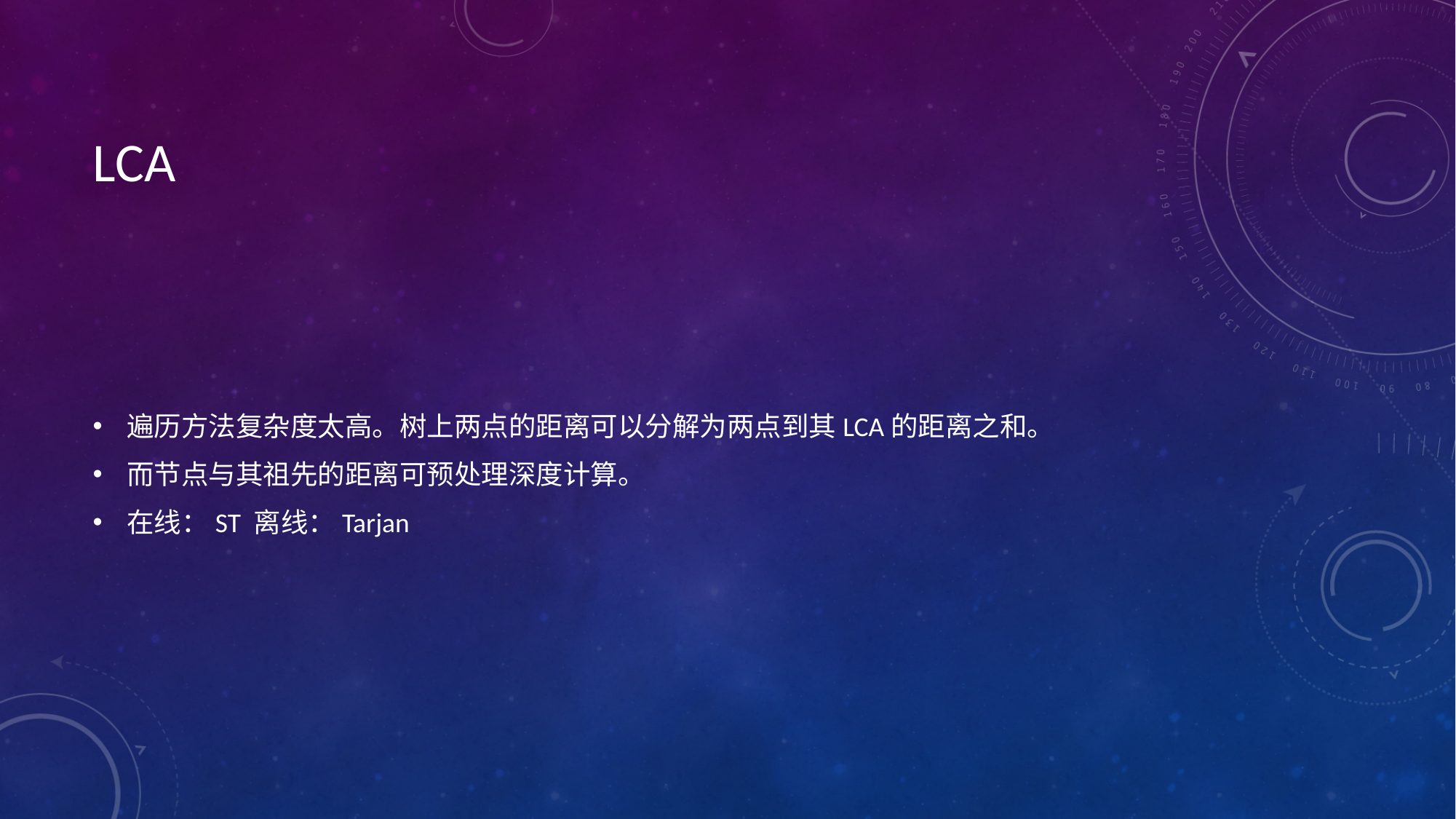

# LCA
遍历方法复杂度太高。树上两点的距离可以分解为两点到其LCA的距离之和。
而节点与其祖先的距离可预处理深度计算。
在线：ST 离线：Tarjan